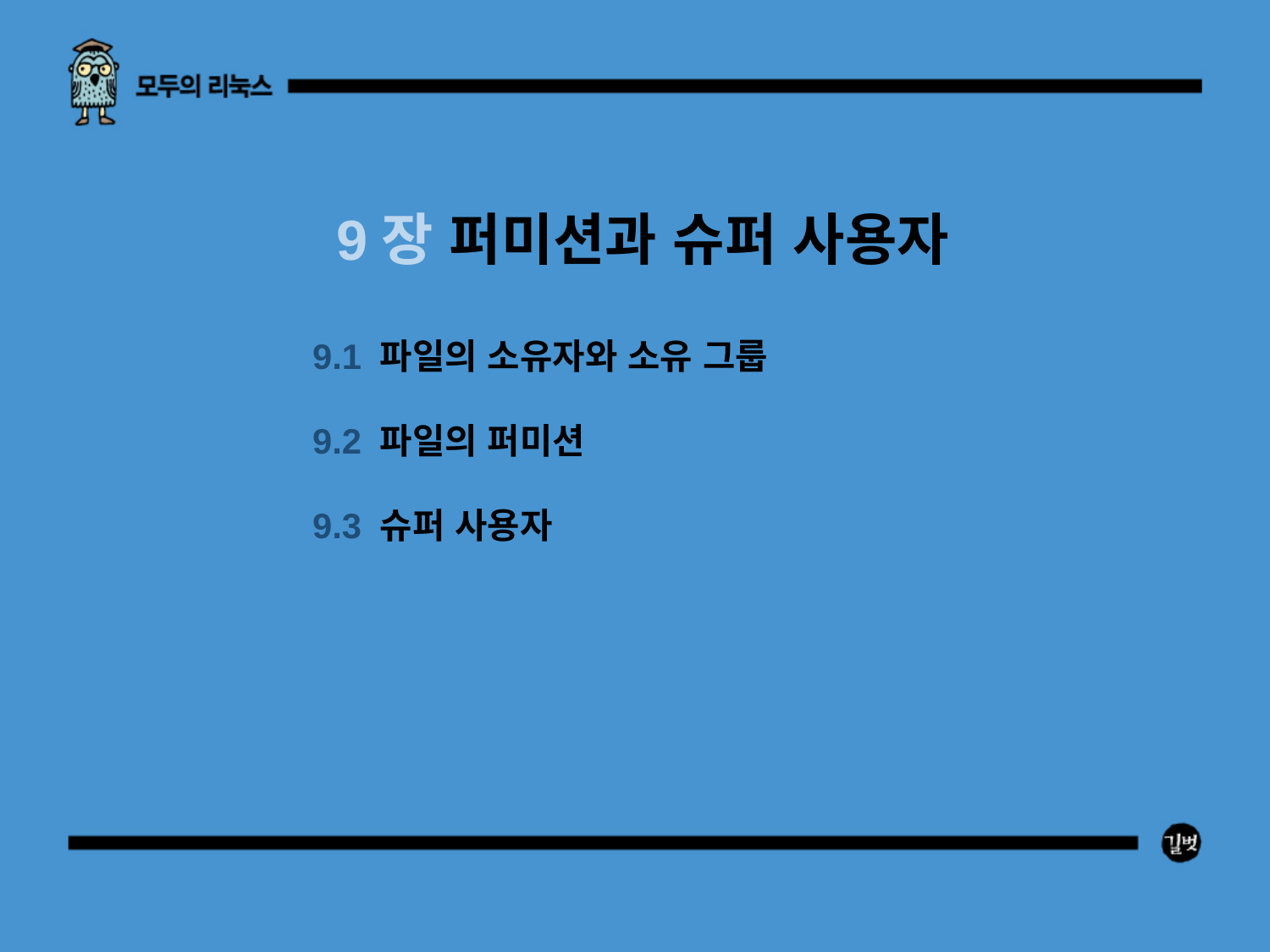

9장 퍼미션과 슈퍼 사용자
9.1 파일의 소유자와 소유 그룹
9.2 파일의 퍼미션
9.3 슈퍼 사용자